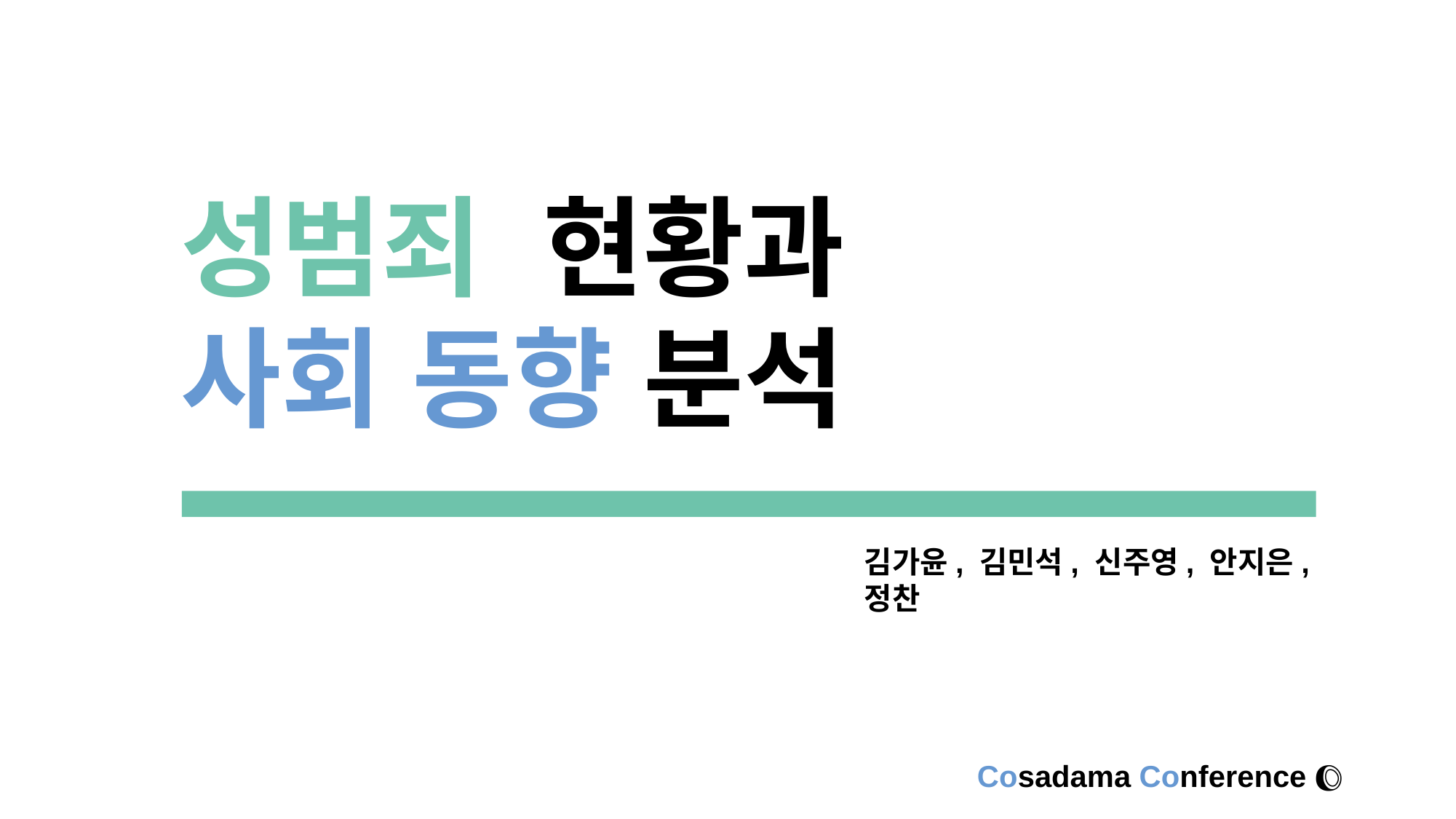

# 성범죄  현황과 사회 동향 분석

김가윤, 김민석, 신주영, 안지은, 정찬
Cosadama Conference 🥥